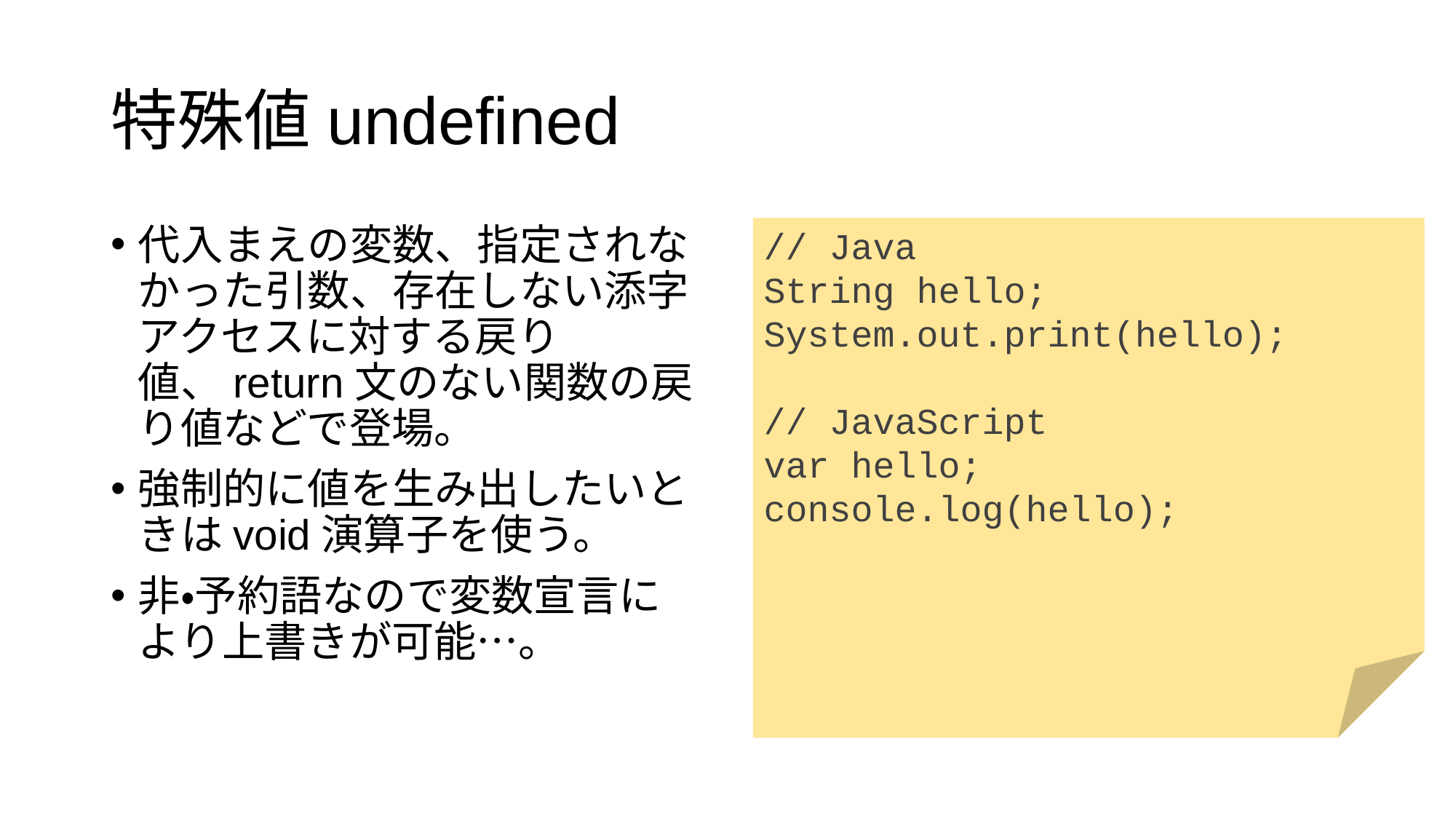

# 特殊値undefined
代入まえの変数、指定されなかった引数、存在しない添字アクセスに対する戻り値、return文のない関数の戻り値などで登場。
強制的に値を生み出したいときはvoid演算子を使う。
非・予約語なので変数宣言により上書きが可能…。
// Java
String hello;
System.out.print(hello);

// JavaScript
var hello;
console.log(hello);